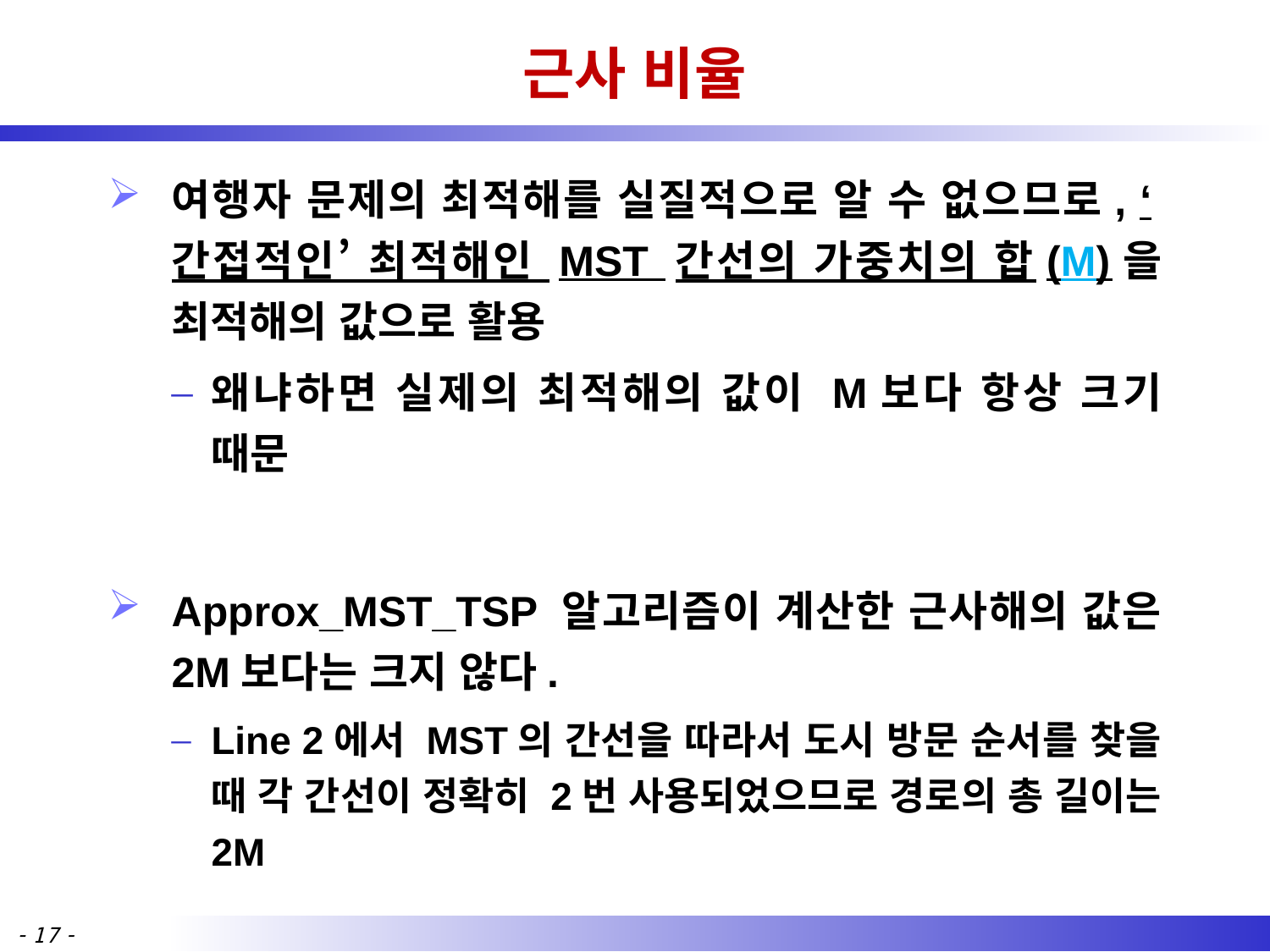

# 근사 비율
여행자 문제의 최적해를 실질적으로 알 수 없으므로, ‘간접적인’ 최적해인 MST 간선의 가중치의 합(M)을 최적해의 값으로 활용
왜냐하면 실제의 최적해의 값이 M보다 항상 크기 때문

Approx_MST_TSP 알고리즘이 계산한 근사해의 값은 2M보다는 크지 않다.
Line 2에서 MST의 간선을 따라서 도시 방문 순서를 찾을 때 각 간선이 정확히 2번 사용되었으므로 경로의 총 길이는 2M
- 17 -